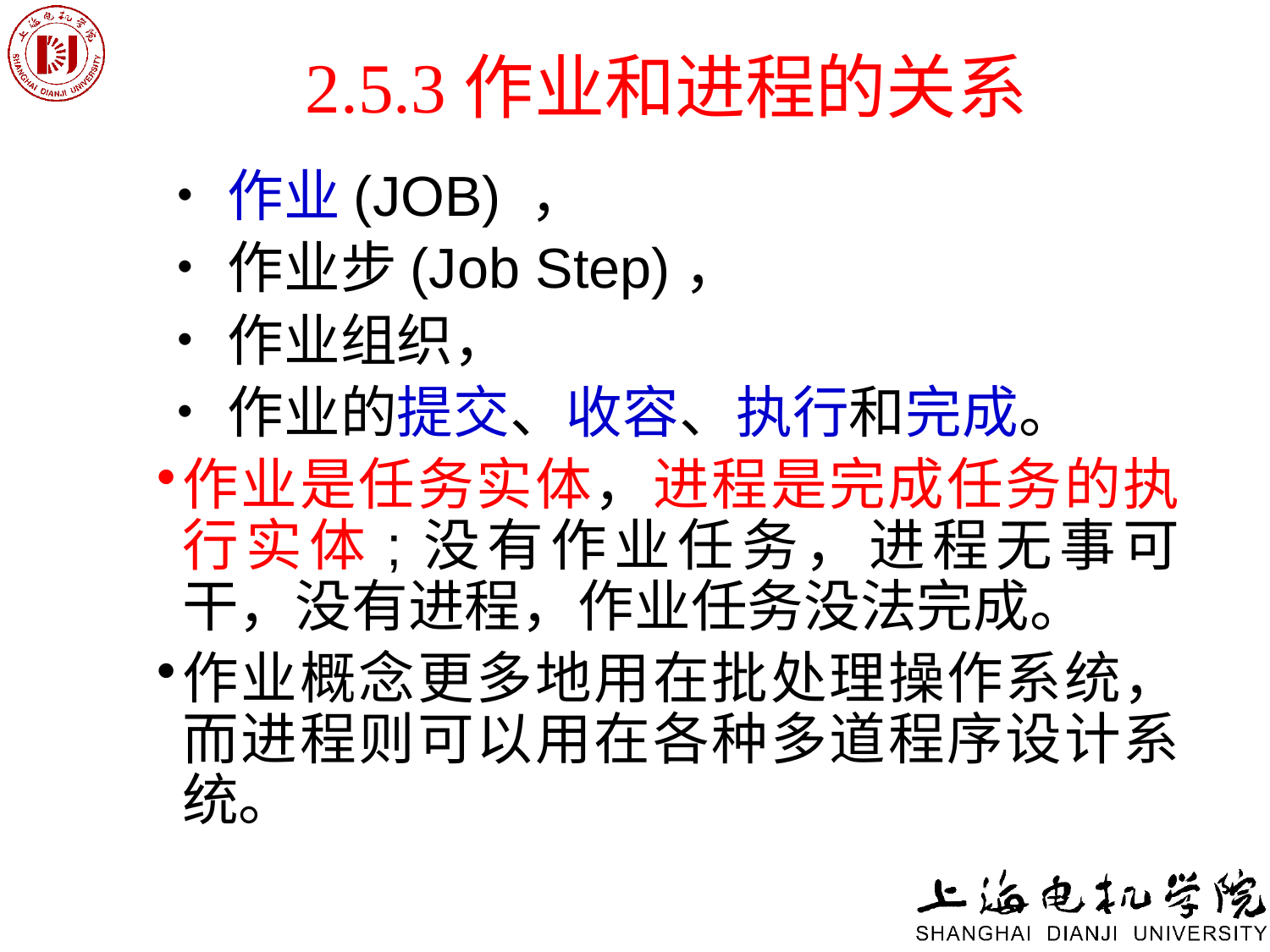

# 2.5.3作业和进程的关系
•作业(JOB) ，
•作业步(Job Step)，
•作业组织，
•作业的提交、收容、执行和完成。
作业是任务实体，进程是完成任务的执行实体;没有作业任务，进程无事可干，没有进程，作业任务没法完成。
作业概念更多地用在批处理操作系统，而进程则可以用在各种多道程序设计系统。